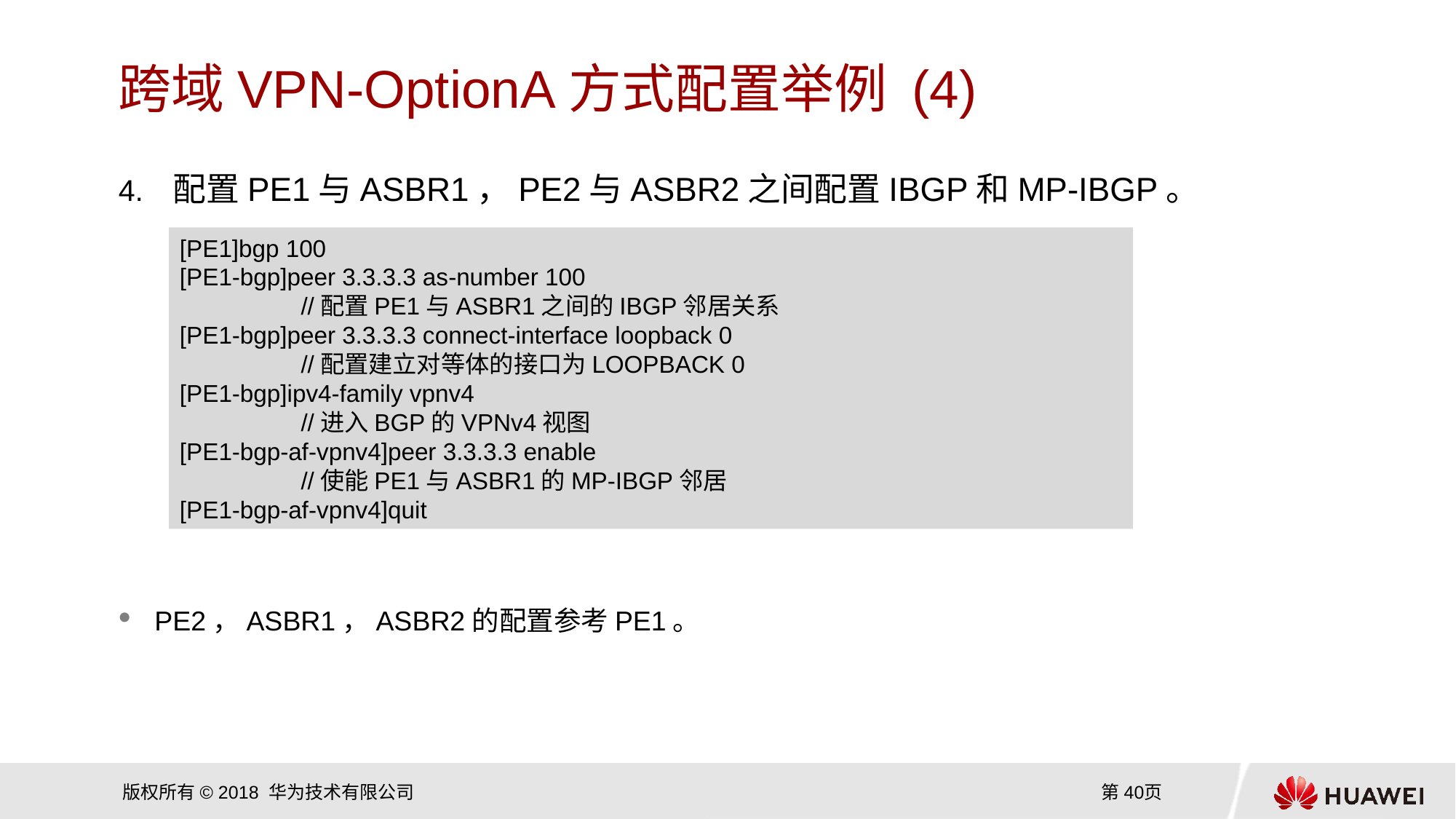

# 跨域VPN-OptionA方式配置举例 (4)
配置PE1与ASBR1，PE2与ASBR2之间配置IBGP和MP-IBGP。

[PE1]bgp 100
[PE1-bgp]peer 3.3.3.3 as-number 100
                  //配置PE1与ASBR1之间的IBGP邻居关系
[PE1-bgp]peer 3.3.3.3 connect-interface loopback 0
                  //配置建立对等体的接口为LOOPBACK 0
[PE1-bgp]ipv4-family vpnv4
                  //进入BGP的VPNv4视图
[PE1-bgp-af-vpnv4]peer 3.3.3.3 enable
                  //使能PE1与ASBR1的MP-IBGP邻居
[PE1-bgp-af-vpnv4]quit
PE2，ASBR1，ASBR2的配置参考PE1。